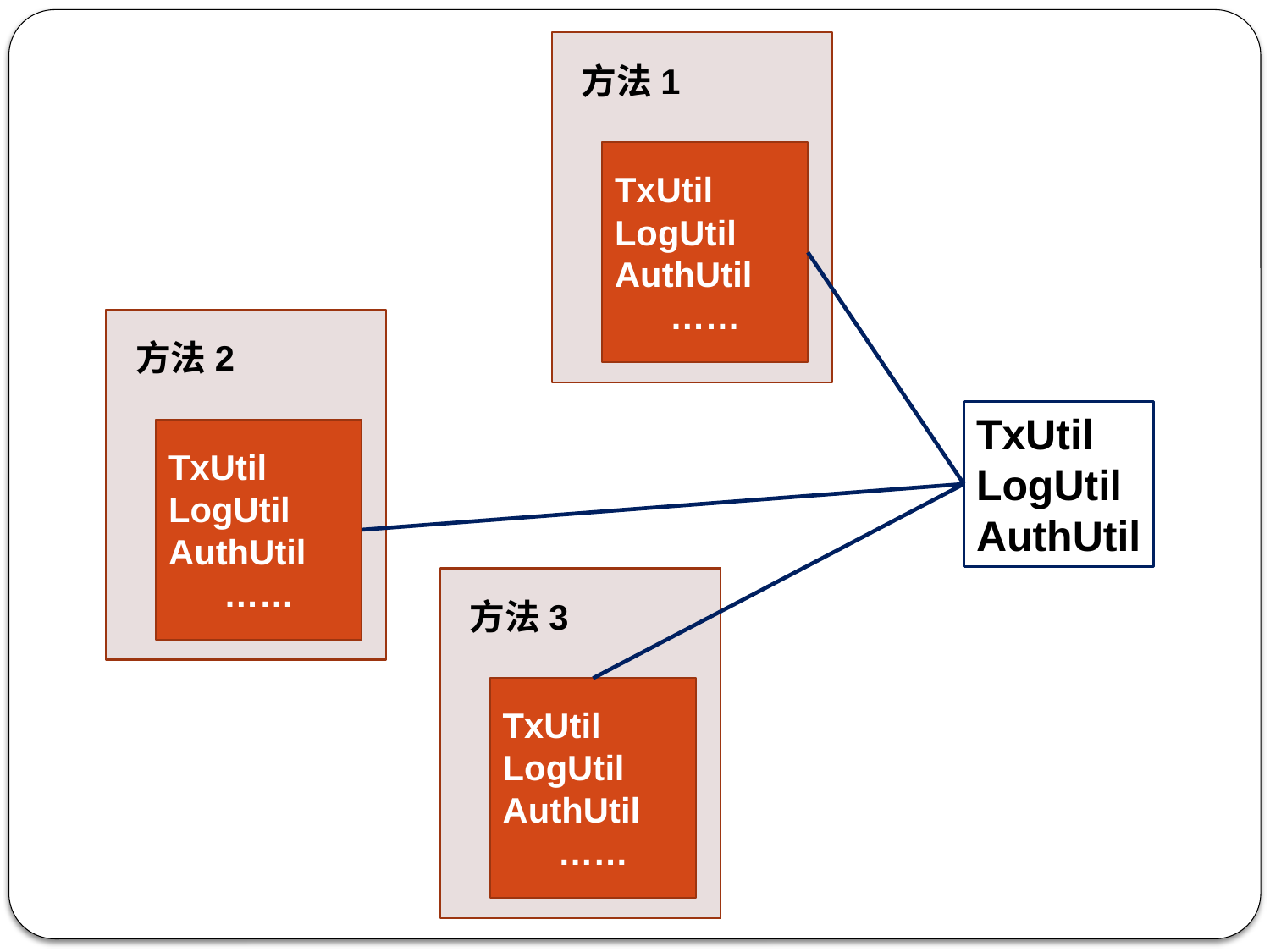

方法1
TxUtil
LogUtil
AuthUtil
……
#

方法2
TxUtil
LogUtil
AuthUtil
……
TxUtil
LogUtil
AuthUtil

方法3
TxUtil
LogUtil
AuthUtil
……